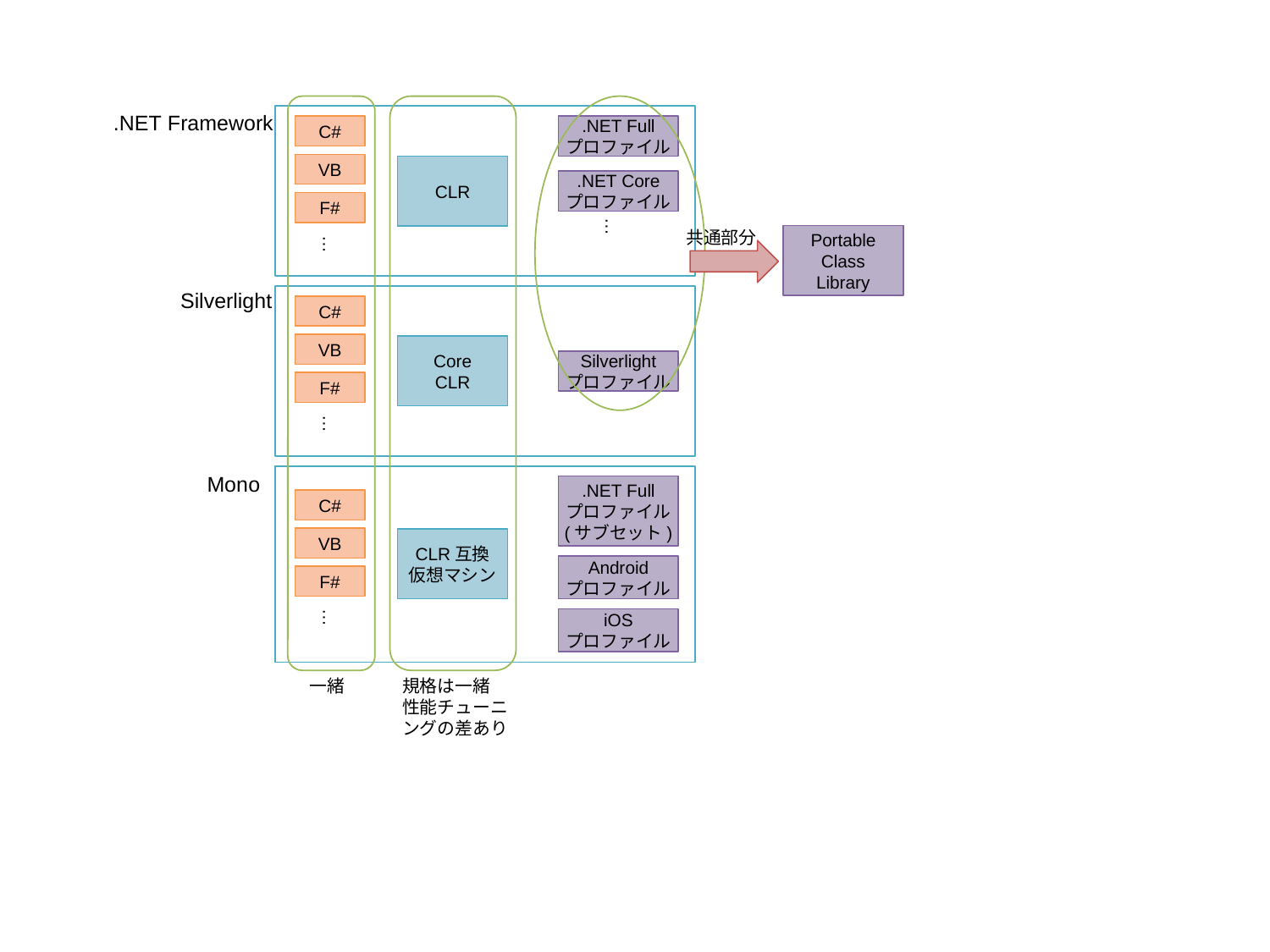

.NET Framework

C#
.NET Full
プロファイル
VB
CLR
.NET Core
プロファイル
F#
…
共通部分
Portable
Class
Library
…

Silverlight

C#
VB
Core
CLR
Silverlight
プロファイル
F#
…
Mono

.NET Full
プロファイル
(サブセット)
C#
VB
CLR互換
仮想マシン
Android
プロファイル
F#
…
iOS
プロファイル
一緒
規格は一緒
性能チューニングの差あり